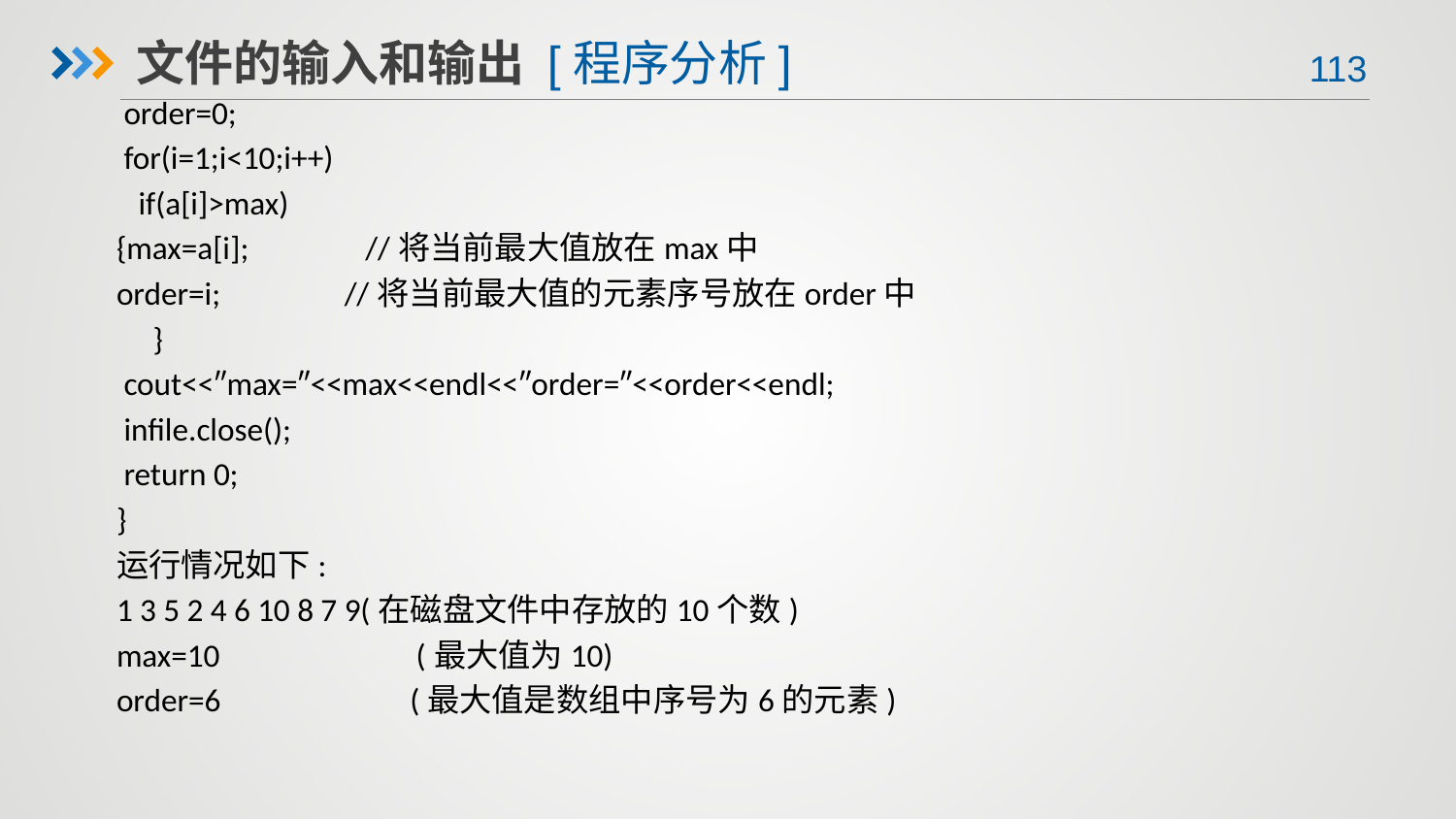

文件的输入和输出 [程序分析]
 order=0;
 for(i=1;i<10;i++)
   if(a[i]>max)
{max=a[i];                //将当前最大值放在max中
order=i;                 //将当前最大值的元素序号放在order中
     }
 cout<<″max=″<<max<<endl<<″order=″<<order<<endl;
 infile.close();
 return 0;
}
运行情况如下:
1 3 5 2 4 6 10 8 7 9(在磁盘文件中存放的10个数)
max=10                           (最大值为10)
order=6                          (最大值是数组中序号为6的元素)